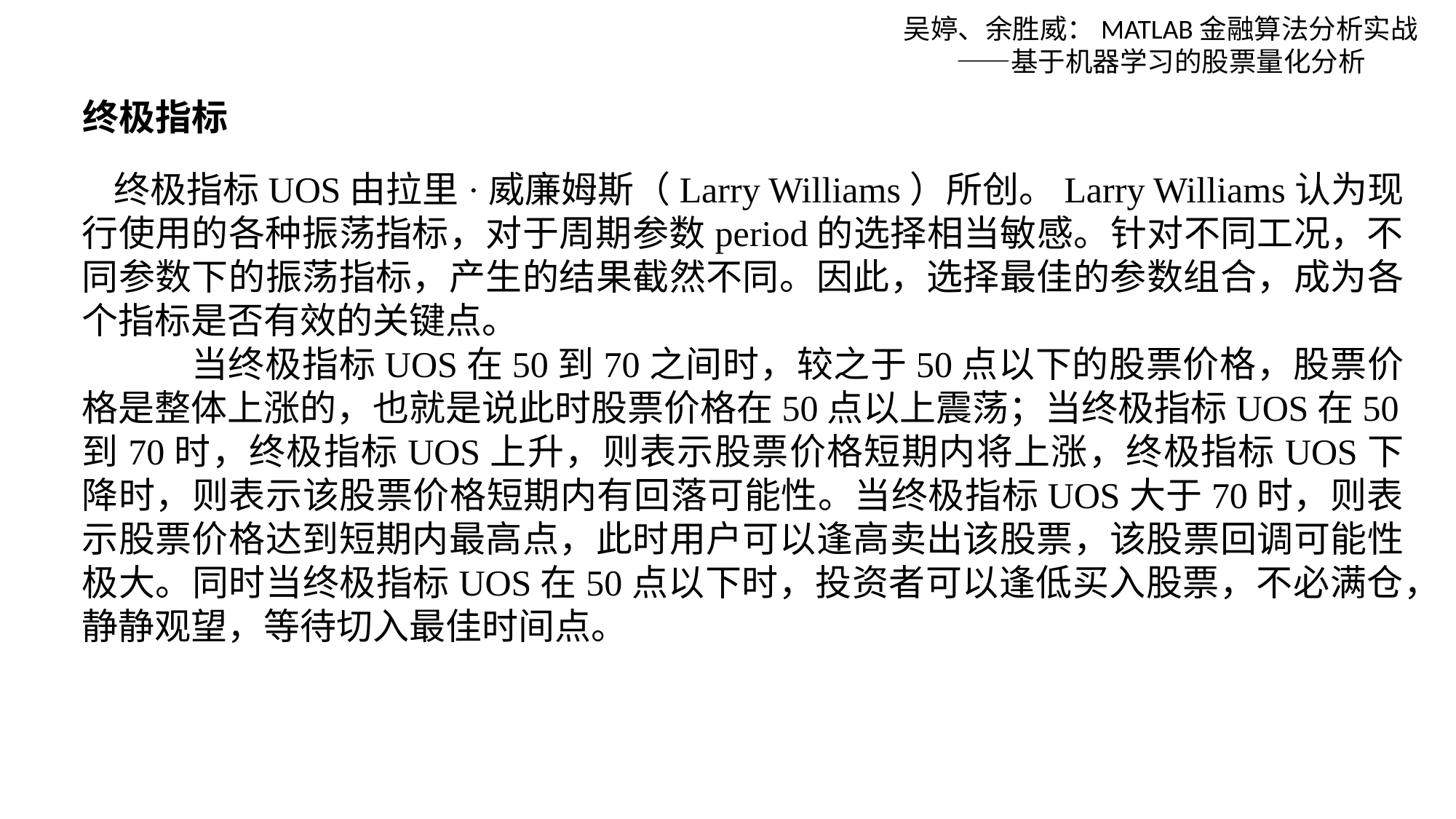

吴婷、余胜威：MATLAB金融算法分析实战——基于机器学习的股票量化分析
终极指标
终极指标UOS由拉里·威廉姆斯（Larry Williams）所创。Larry Williams认为现行使用的各种振荡指标，对于周期参数period的选择相当敏感。针对不同工况，不同参数下的振荡指标，产生的结果截然不同。因此，选择最佳的参数组合，成为各个指标是否有效的关键点。
	当终极指标UOS在50到70之间时，较之于50点以下的股票价格，股票价格是整体上涨的，也就是说此时股票价格在50点以上震荡；当终极指标UOS在50到70时，终极指标UOS上升，则表示股票价格短期内将上涨，终极指标UOS下降时，则表示该股票价格短期内有回落可能性。当终极指标UOS大于70时，则表示股票价格达到短期内最高点，此时用户可以逢高卖出该股票，该股票回调可能性极大。同时当终极指标UOS在50点以下时，投资者可以逢低买入股票，不必满仓，静静观望，等待切入最佳时间点。